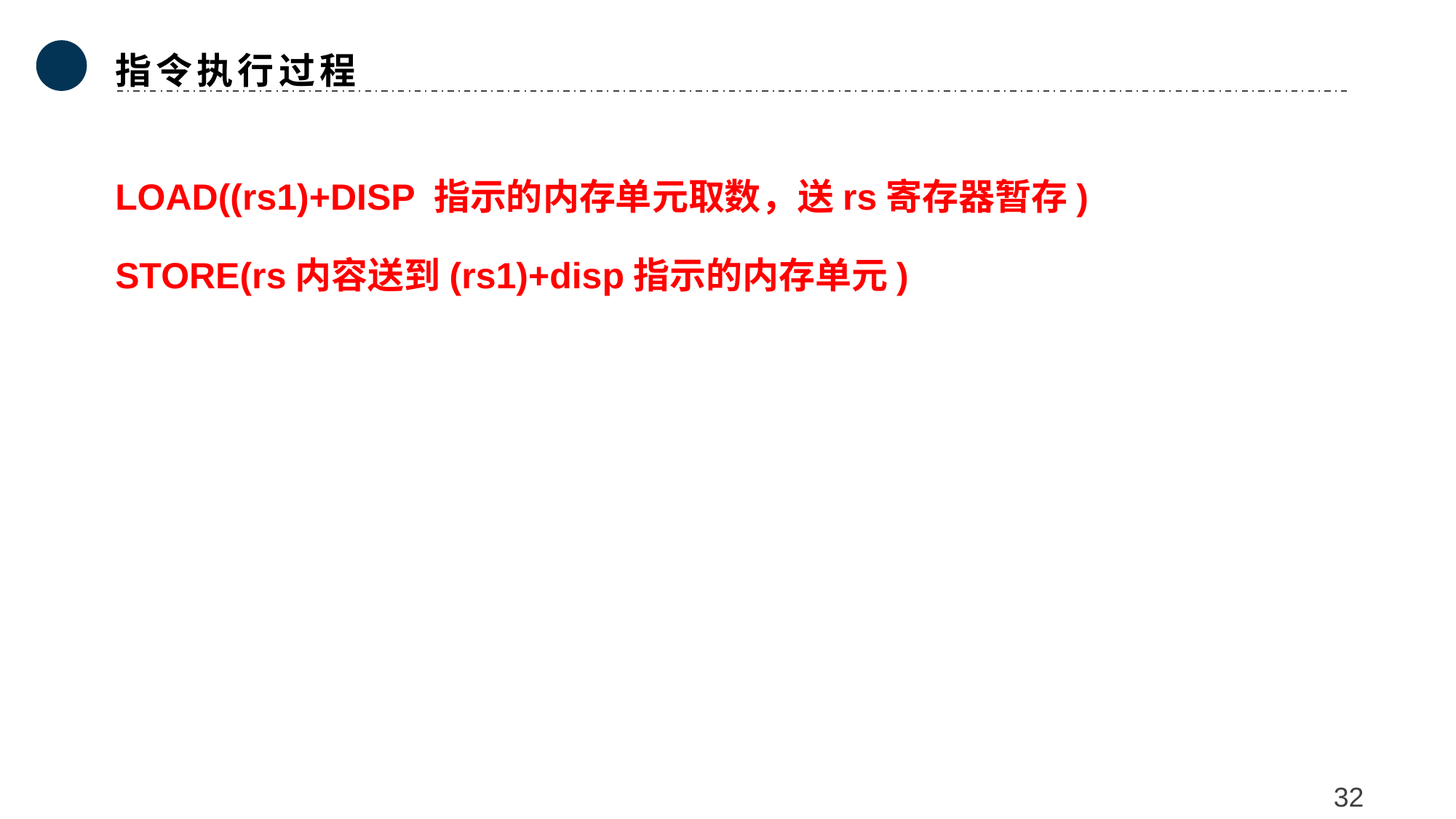

指令执行过程

LOAD((rs1)+DISP 指示的内存单元取数，送rs寄存器暂存)

STORE(rs内容送到(rs1)+disp指示的内存单元)